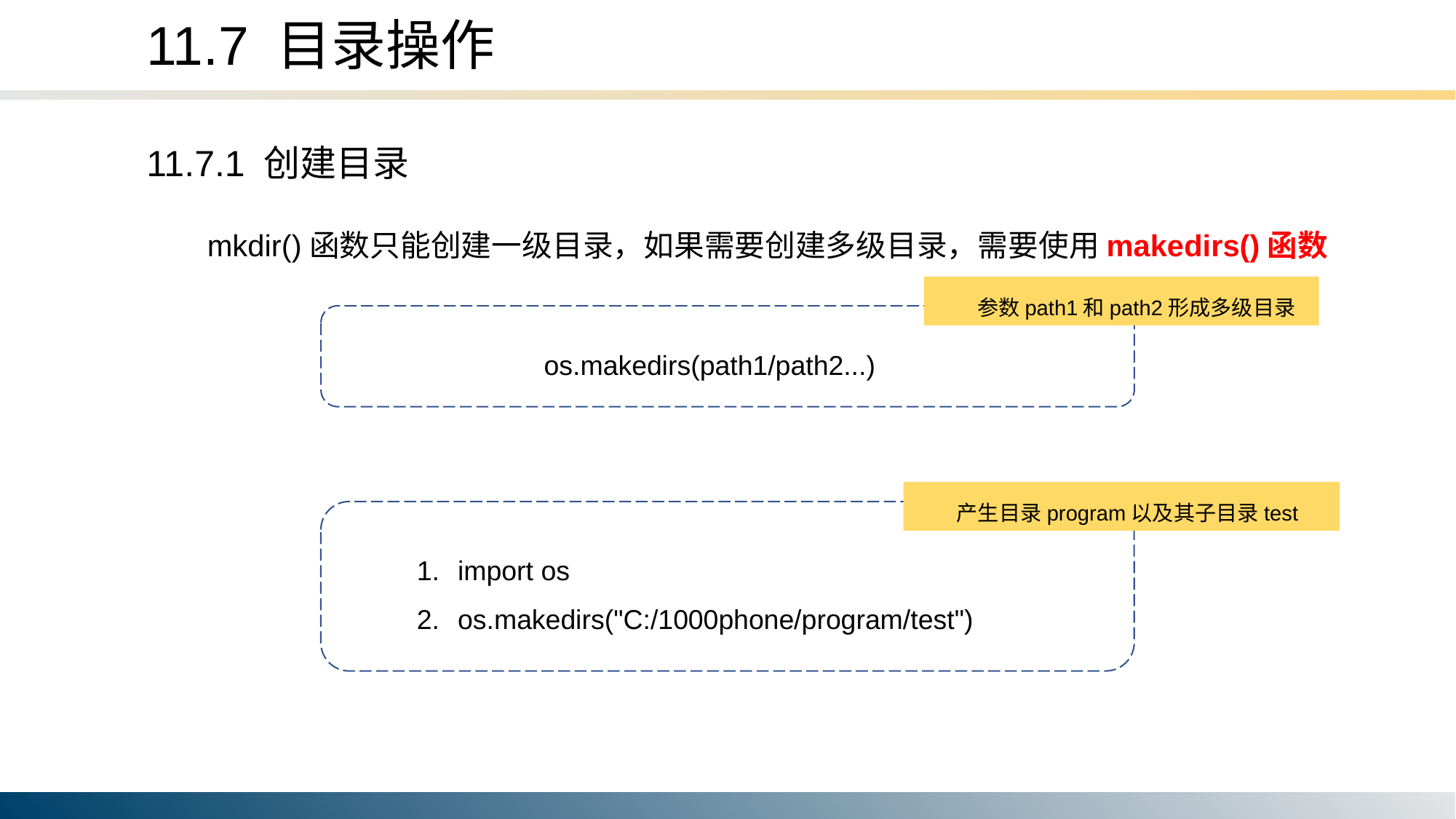

11.7 目录操作
11.7.1 创建目录
mkdir()函数只能创建一级目录，如果需要创建多级目录，需要使用makedirs()函数
参数path1和path2形成多级目录

os.makedirs(path1/path2...)
产生目录program以及其子目录test

import os
os.makedirs("C:/1000phone/program/test")